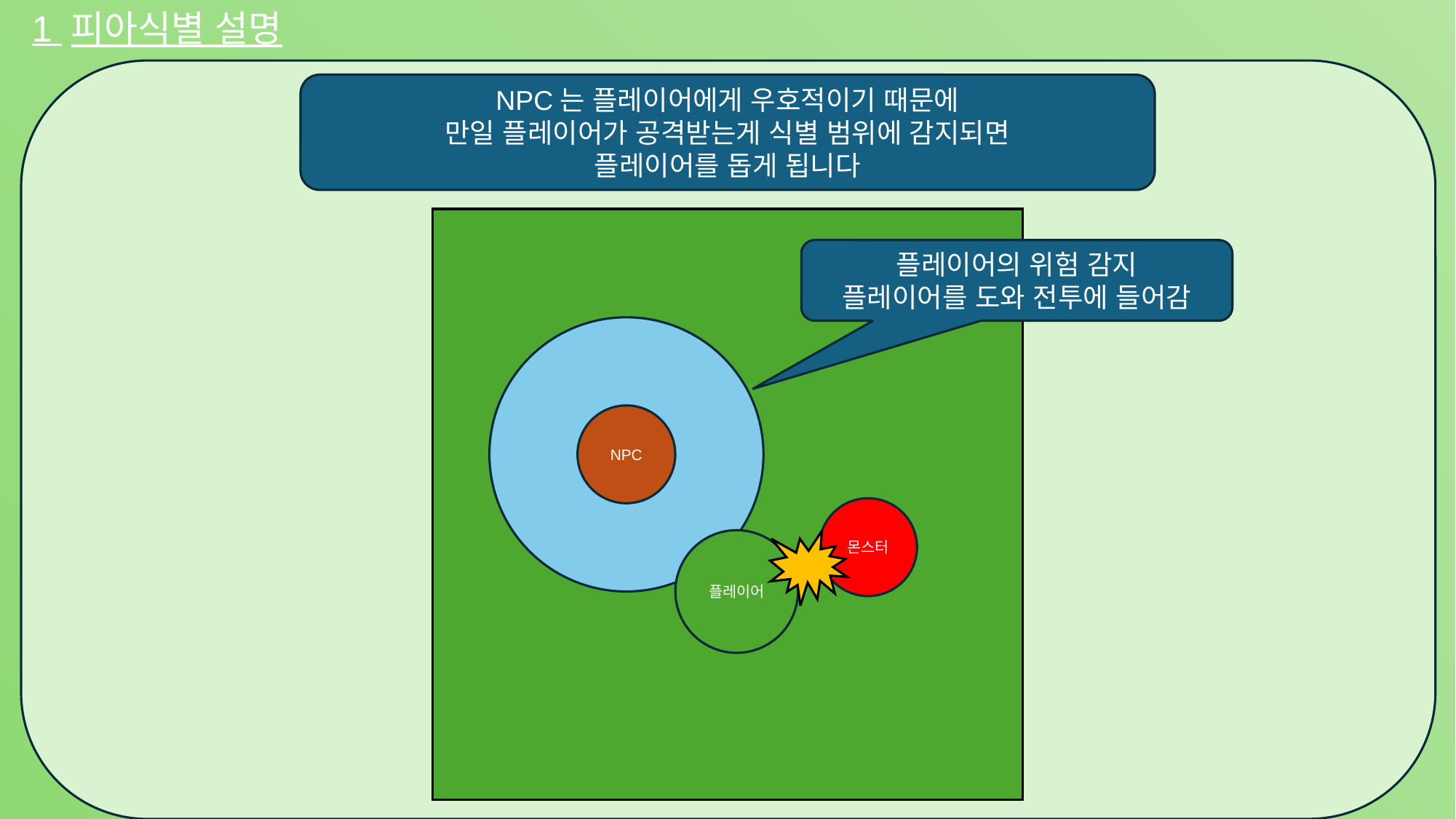

1 피아식별 설명

NPC는 플레이어에게 우호적이기 때문에
만일 플레이어가 공격받는게 식별 범위에 감지되면
플레이어를 돕게 됩니다

플레이어의 위험 감지
플레이어를 도와 전투에 들어감

NPC
몬스터
플레이어